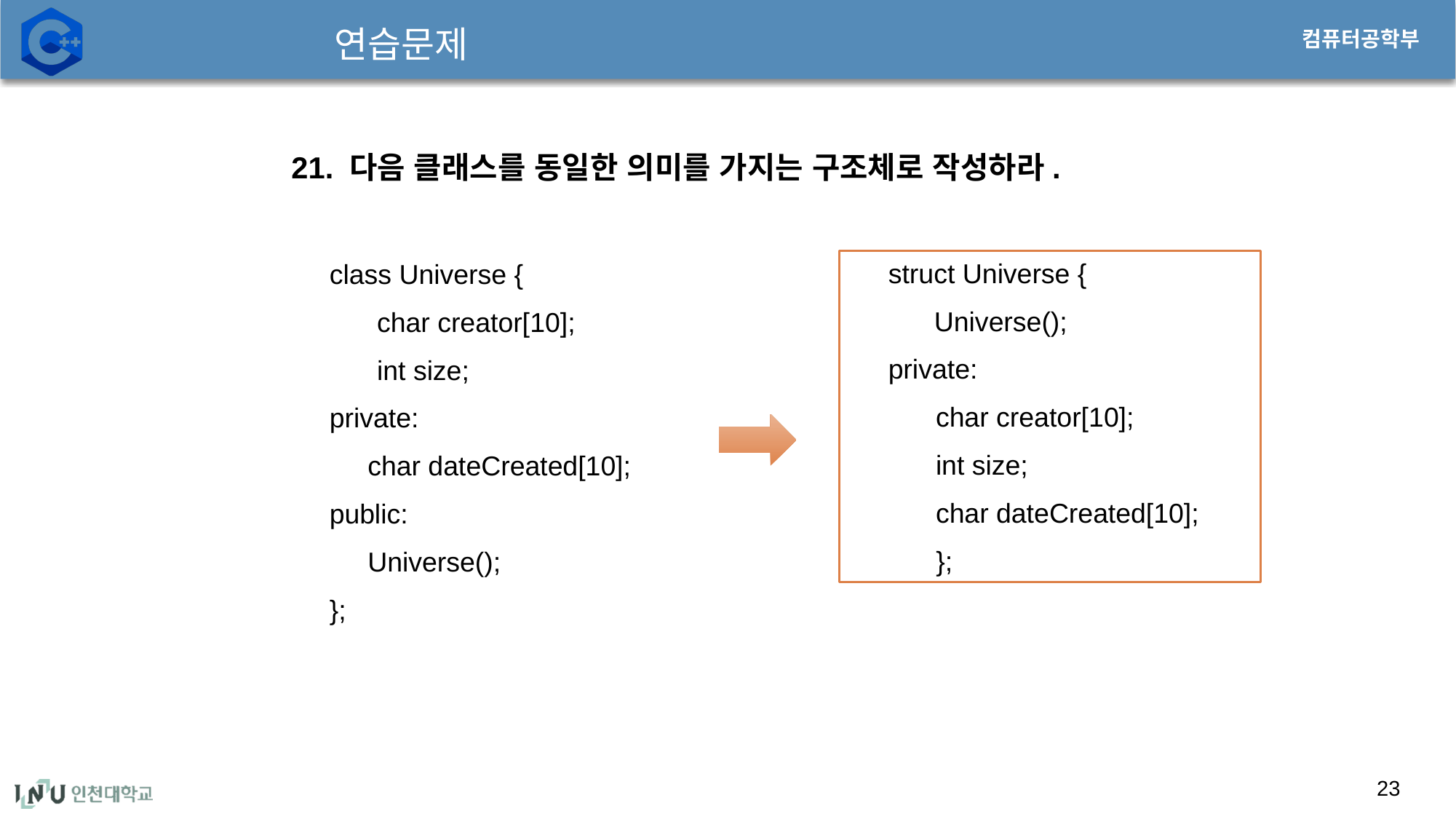

# 연습문제
21. 다음 클래스를 동일한 의미를 가지는 구조체로 작성하라.

class Universe {
char creator[10];
int size;
private:
     char dateCreated[10];
public:
     Universe();
};
struct Universe {
      Universe();
private:
char creator[10];
int size;
char dateCreated[10];
};